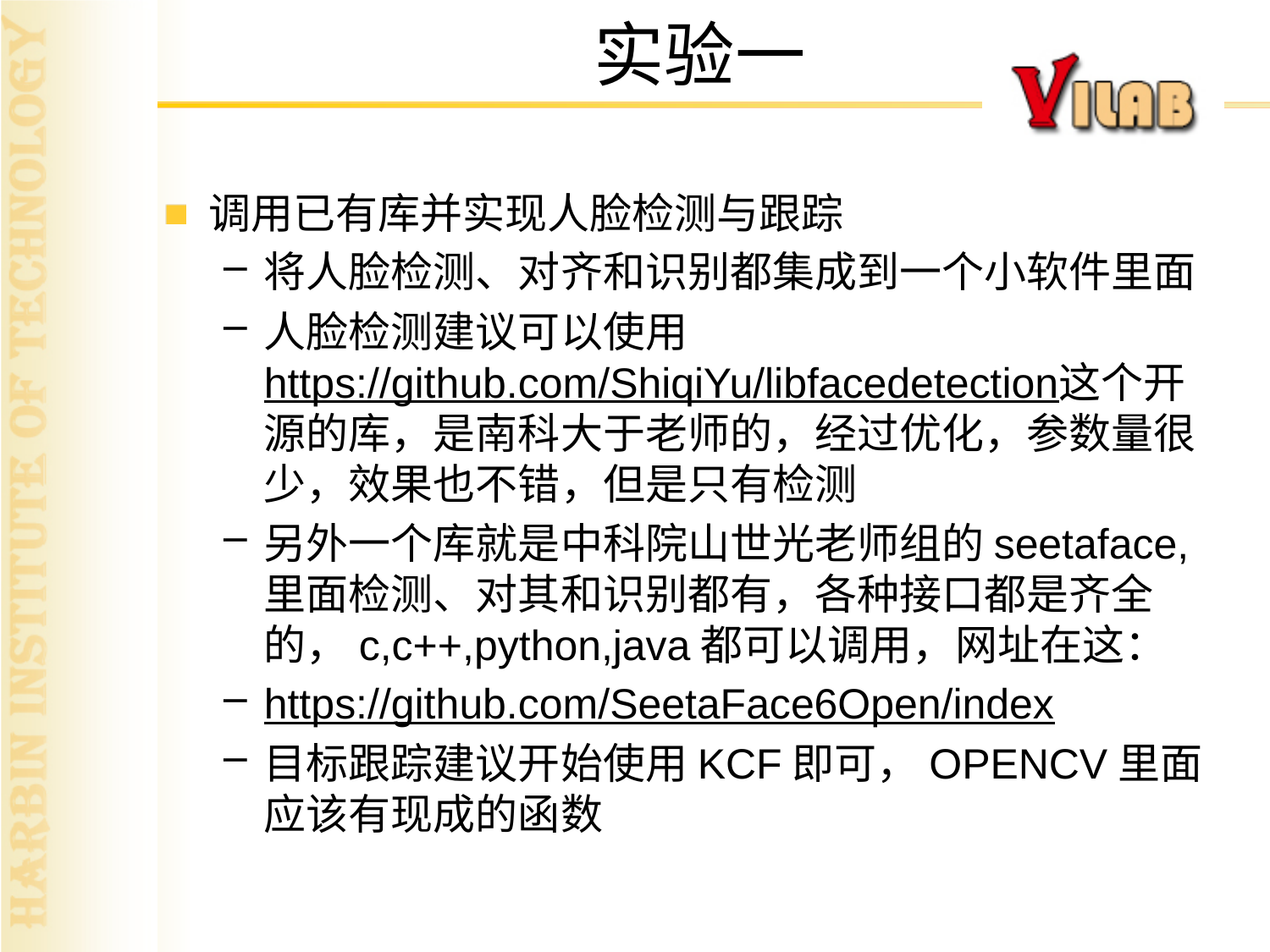

# 实验一
调用已有库并实现人脸检测与跟踪
将人脸检测、对齐和识别都集成到一个小软件里面
人脸检测建议可以使用https://github.com/ShiqiYu/libfacedetection这个开源的库，是南科大于老师的，经过优化，参数量很少，效果也不错，但是只有检测
另外一个库就是中科院山世光老师组的seetaface,里面检测、对其和识别都有，各种接口都是齐全的，c,c++,python,java都可以调用，网址在这：
https://github.com/SeetaFace6Open/index
目标跟踪建议开始使用KCF即可，OPENCV里面应该有现成的函数